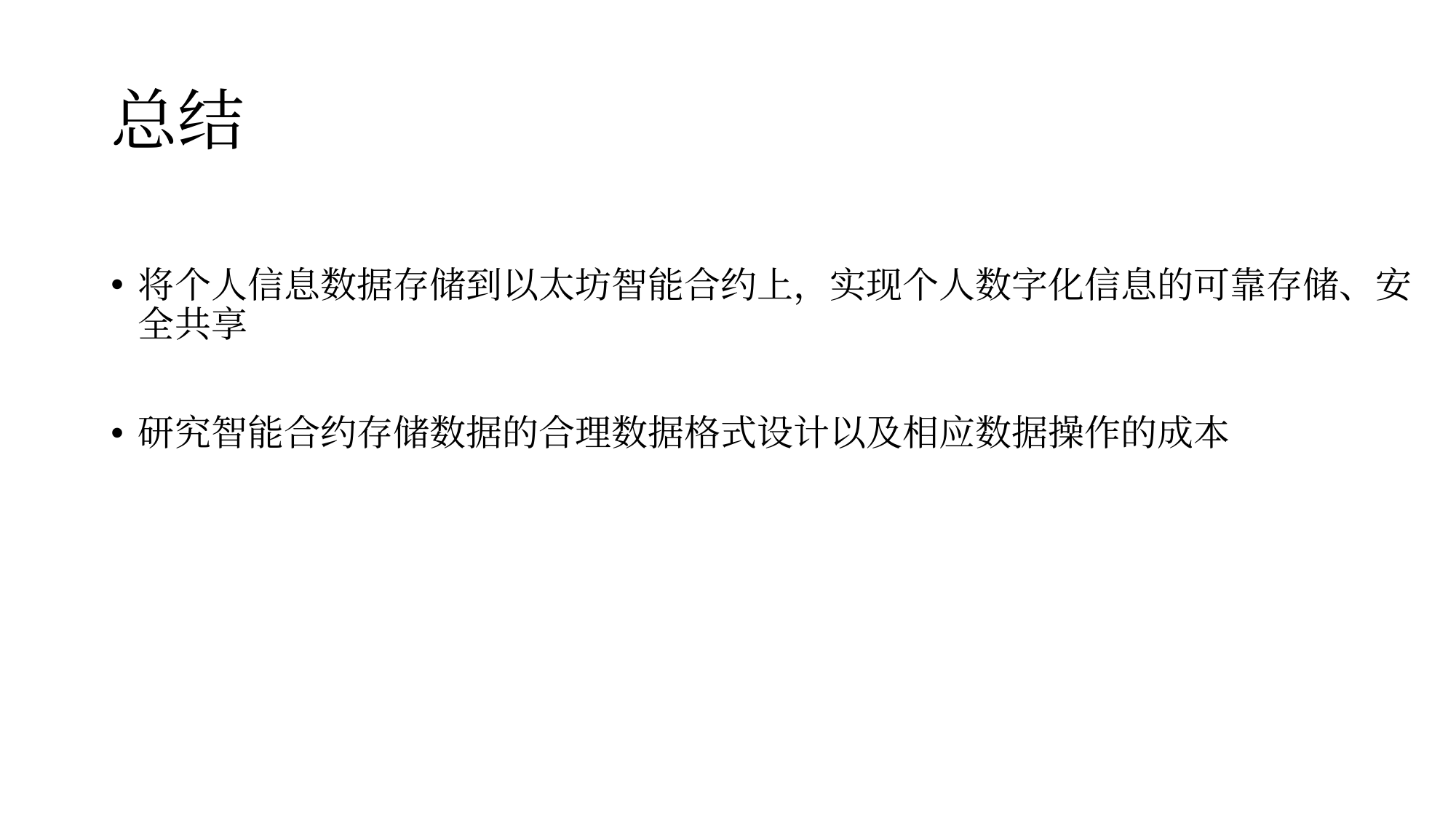

# 总结
将个人信息数据存储到以太坊智能合约上，实现个人数字化信息的可靠存储、安全共享

研究智能合约存储数据的合理数据格式设计以及相应数据操作的成本